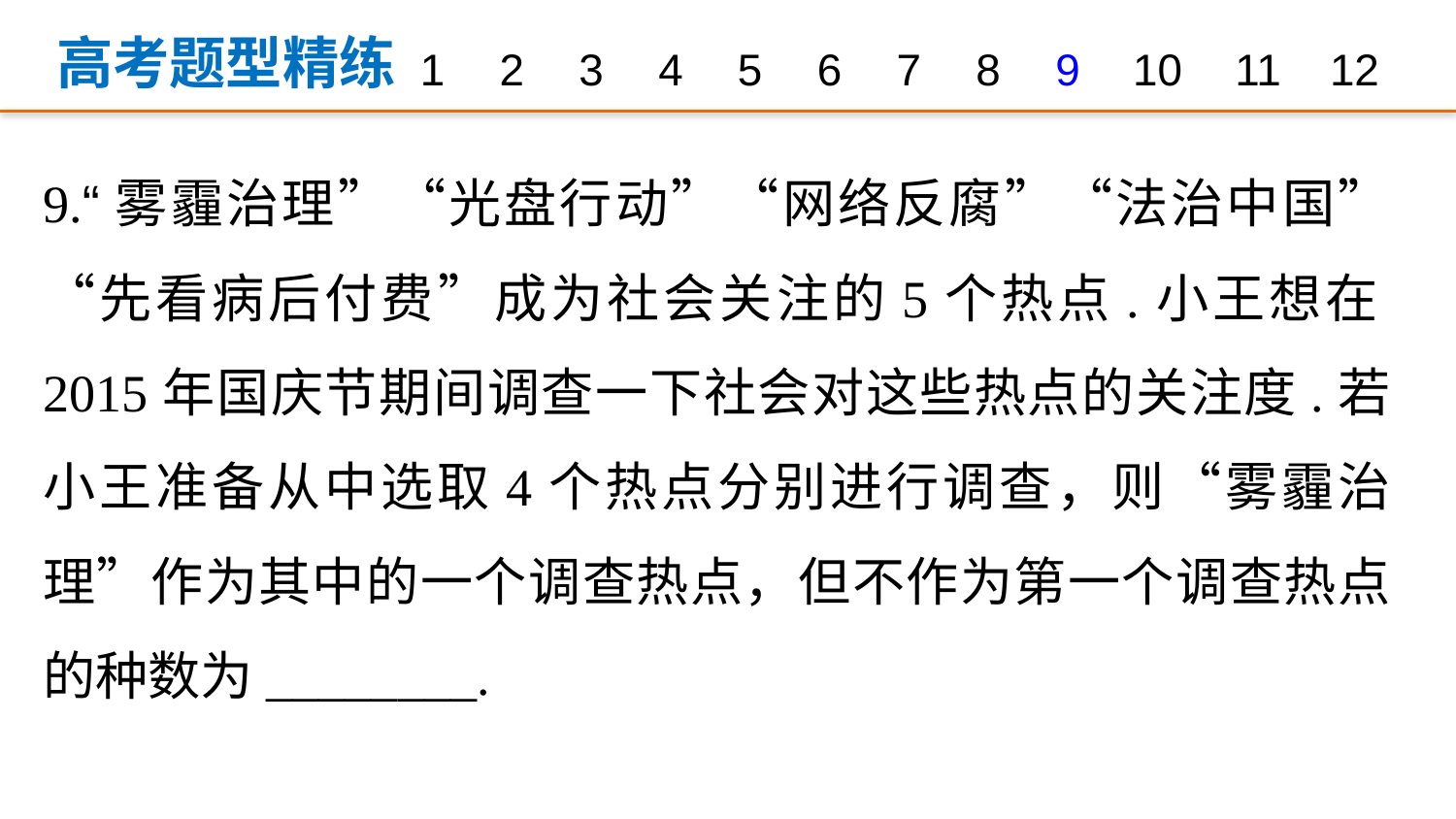

高考题型精练
1
2
3
4
5
6
7
8
9
12
10
11
9.“雾霾治理”“光盘行动”“网络反腐”“法治中国”“先看病后付费”成为社会关注的5个热点.小王想在2015年国庆节期间调查一下社会对这些热点的关注度.若小王准备从中选取4个热点分别进行调查，则“雾霾治理”作为其中的一个调查热点，但不作为第一个调查热点的种数为________.